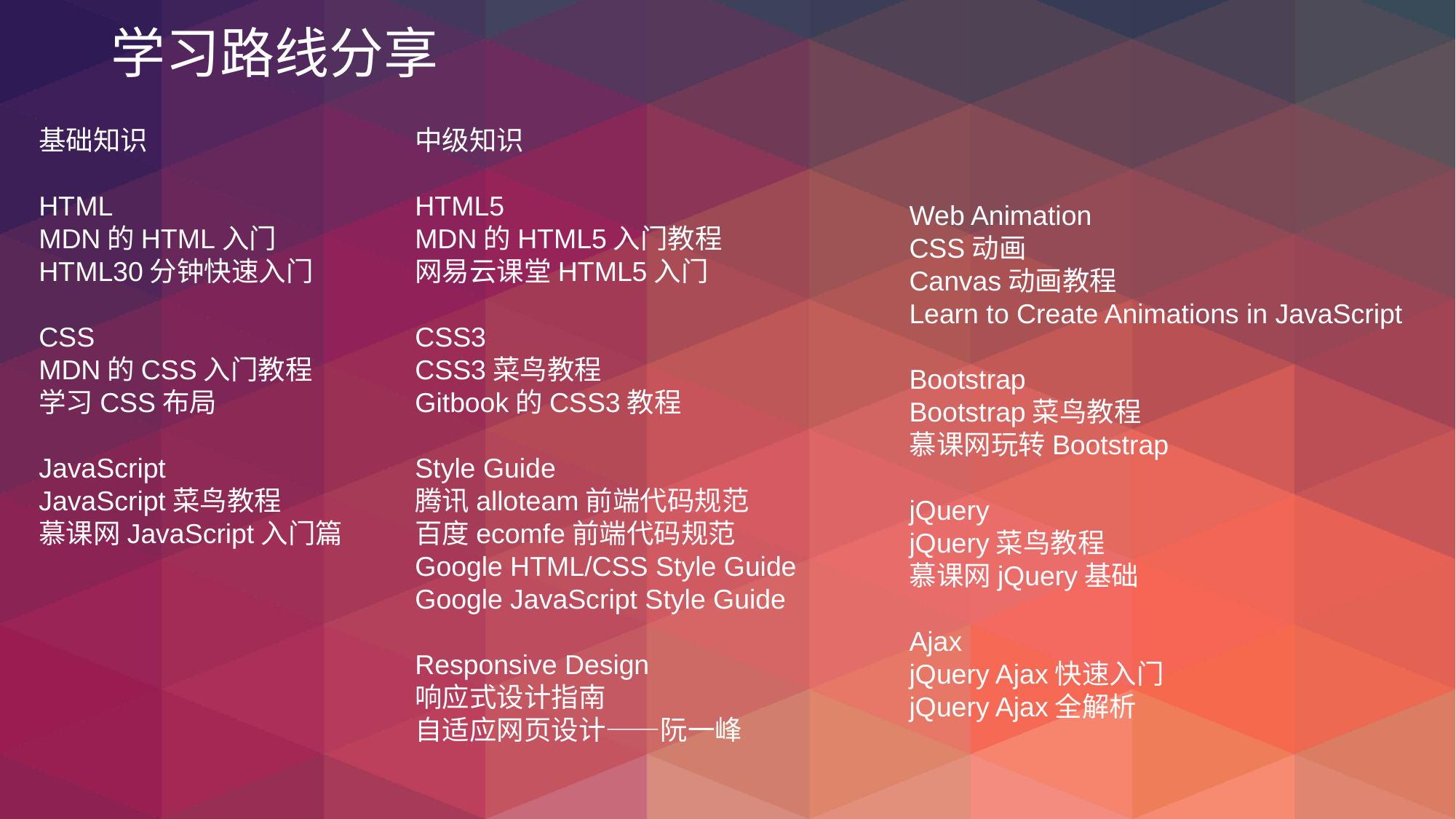

学习路线分享
基础知识

HTML
MDN的HTML入门
HTML30分钟快速入门

CSS
MDN的CSS入门教程
学习CSS布局

JavaScript
JavaScript菜鸟教程
慕课网JavaScript入门篇

中级知识

HTML5
MDN的HTML5入门教程
网易云课堂HTML5入门

CSS3
CSS3菜鸟教程
Gitbook的CSS3教程

Style Guide
腾讯alloteam前端代码规范
百度ecomfe前端代码规范
Google HTML/CSS Style Guide
Google JavaScript Style Guide

Responsive Design
响应式设计指南
自适应网页设计——阮一峰
Web Animation
CSS动画
Canvas动画教程
Learn to Create Animations in JavaScript

Bootstrap
Bootstrap菜鸟教程
慕课网玩转Bootstrap

jQuery
jQuery菜鸟教程
慕课网jQuery基础

Ajax
jQuery Ajax快速入门
jQuery Ajax全解析